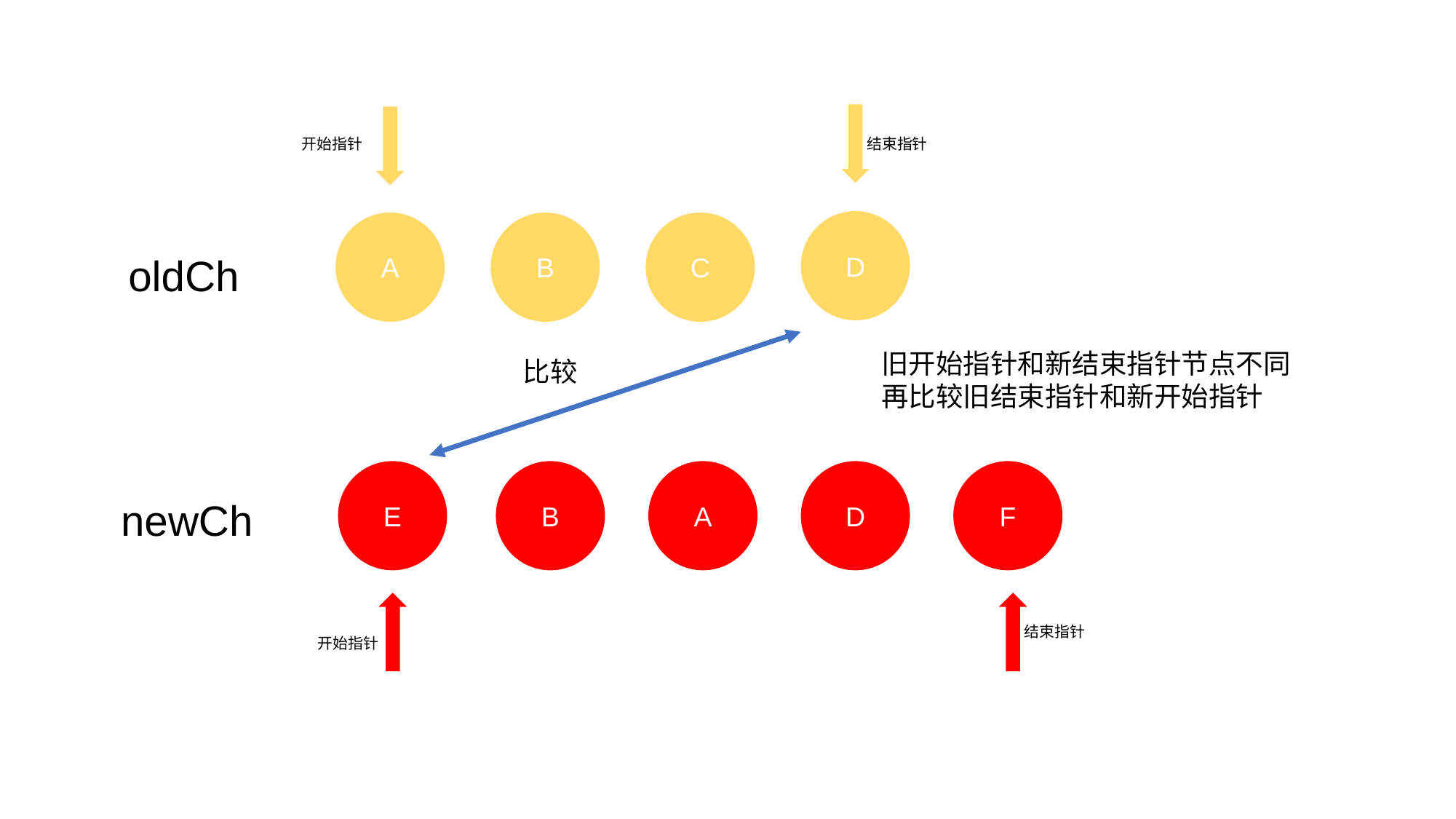

结束指针
开始指针
D
A
B
C
oldCh
旧开始指针和新结束指针节点不同
再比较旧结束指针和新开始指针
比较
E
B
A
D
F
newCh

结束指针
开始指针